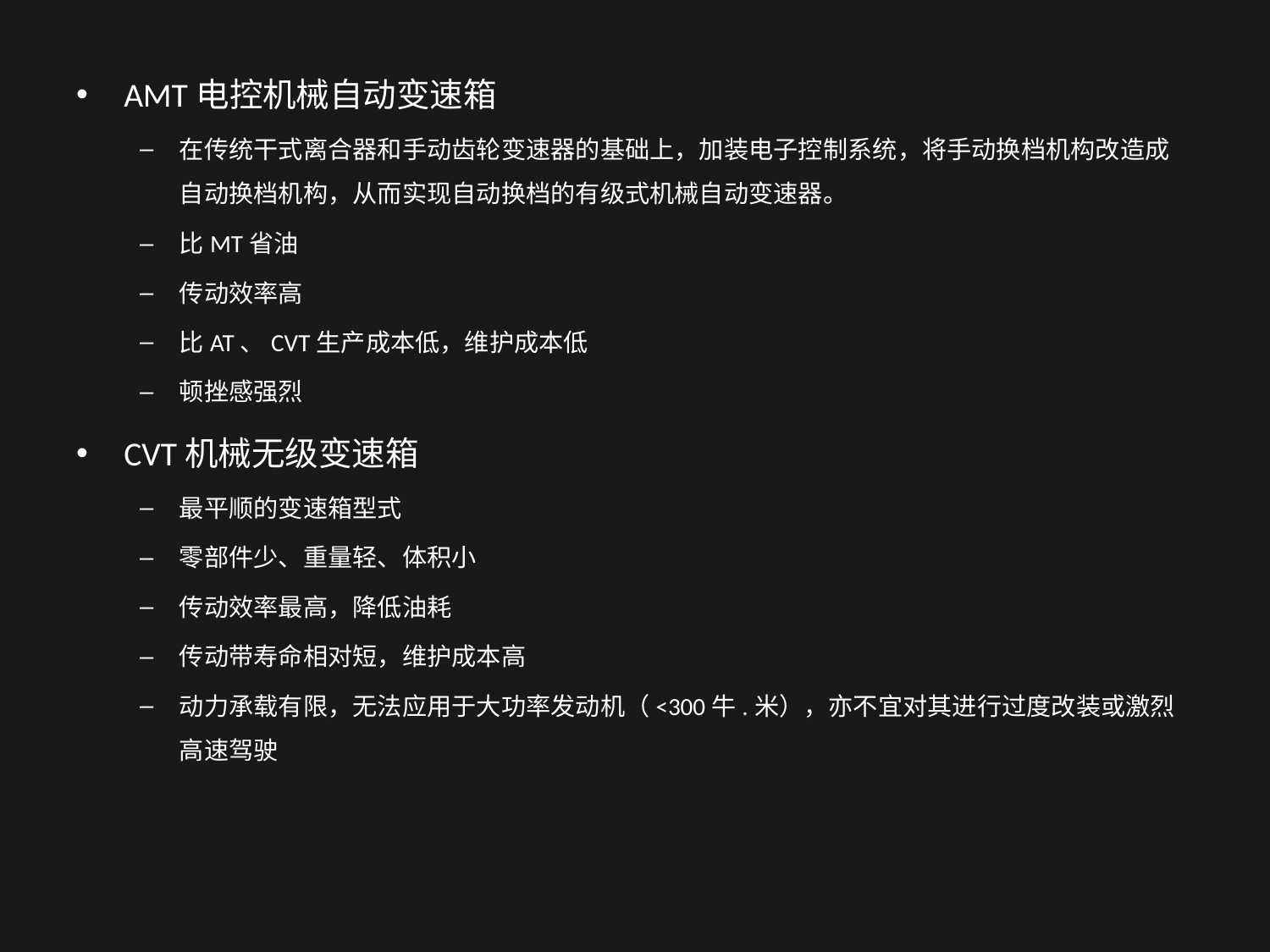

AMT电控机械自动变速箱
在传统干式离合器和手动齿轮变速器的基础上，加装电子控制系统，将手动换档机构改造成自动换档机构，从而实现自动换档的有级式机械自动变速器。
比MT省油
传动效率高
比AT、CVT生产成本低，维护成本低
顿挫感强烈
CVT机械无级变速箱
最平顺的变速箱型式
零部件少、重量轻、体积小
传动效率最高，降低油耗
传动带寿命相对短，维护成本高
动力承载有限，无法应用于大功率发动机（<300牛.米），亦不宜对其进行过度改装或激烈高速驾驶